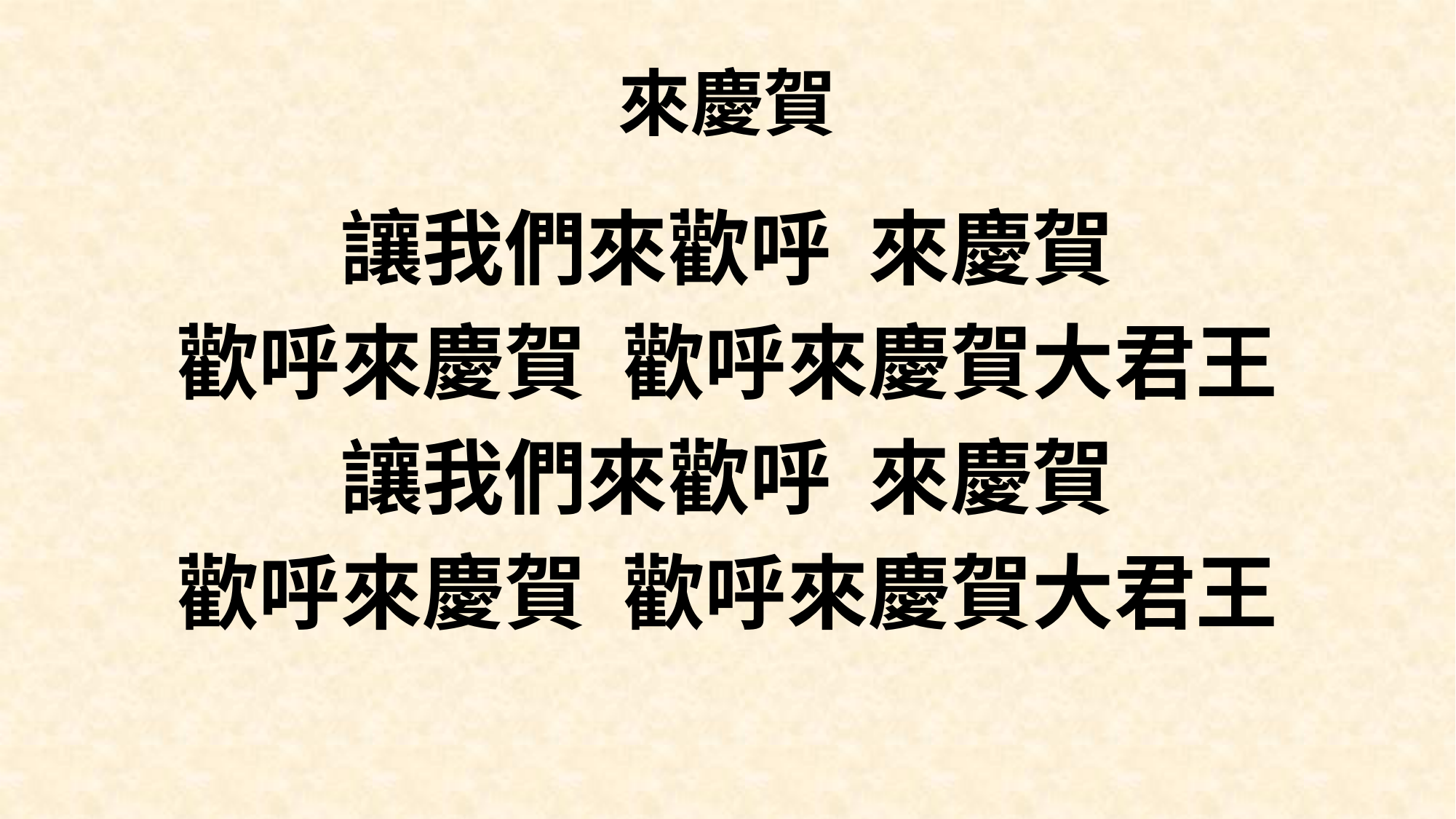

# 來慶賀
讓我們來歡呼  來慶賀
歡呼來慶賀  歡呼來慶賀大君王
讓我們來歡呼  來慶賀
歡呼來慶賀  歡呼來慶賀大君王